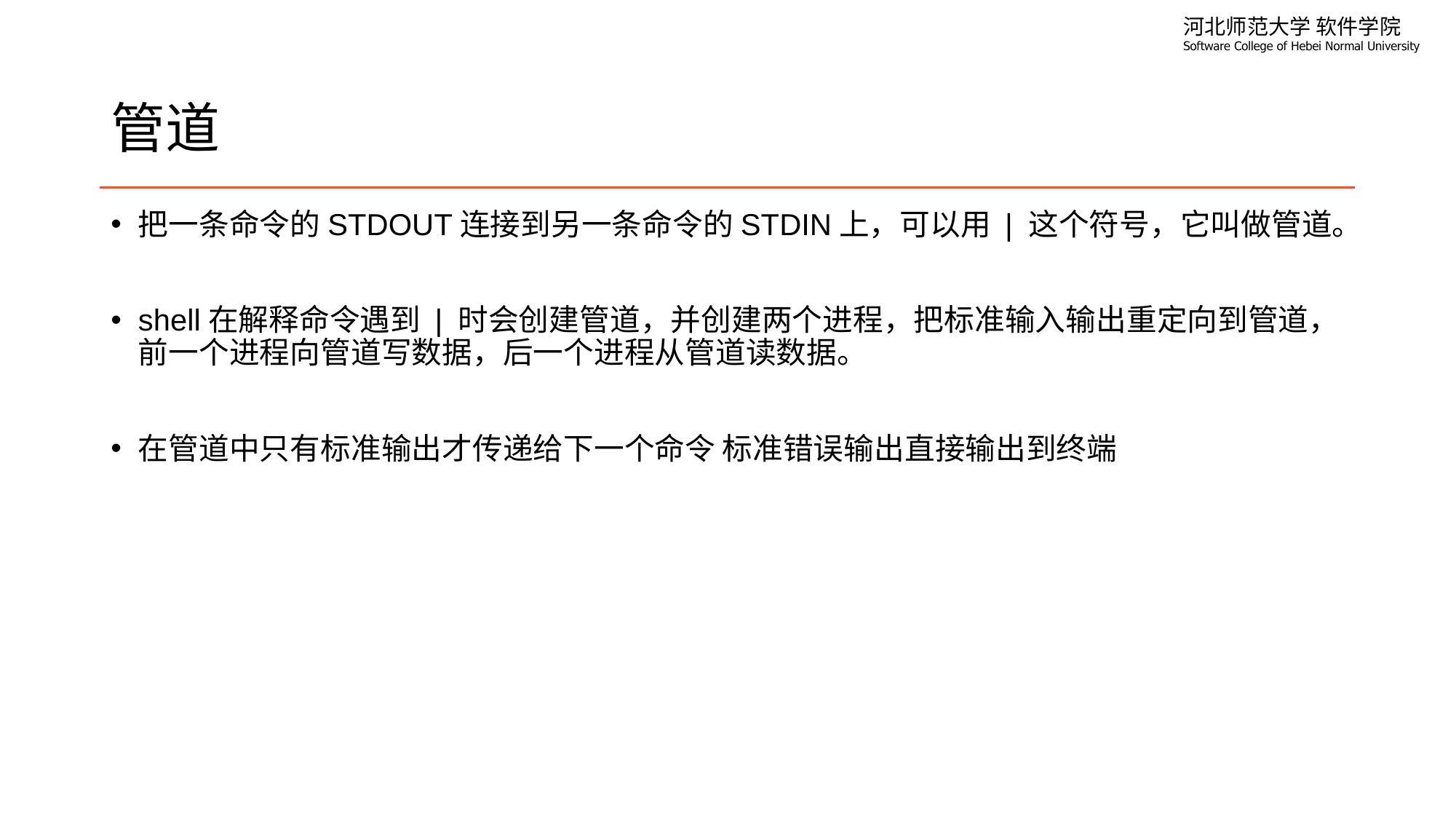

# 管道
把一条命令的STDOUT连接到另一条命令的STDIN上，可以用 | 这个符号，它叫做管道。

shell在解释命令遇到 | 时会创建管道，并创建两个进程，把标准输入输出重定向到管道，前一个进程向管道写数据，后一个进程从管道读数据。

在管道中只有标准输出才传递给下一个命令 标准错误输出直接输出到终端